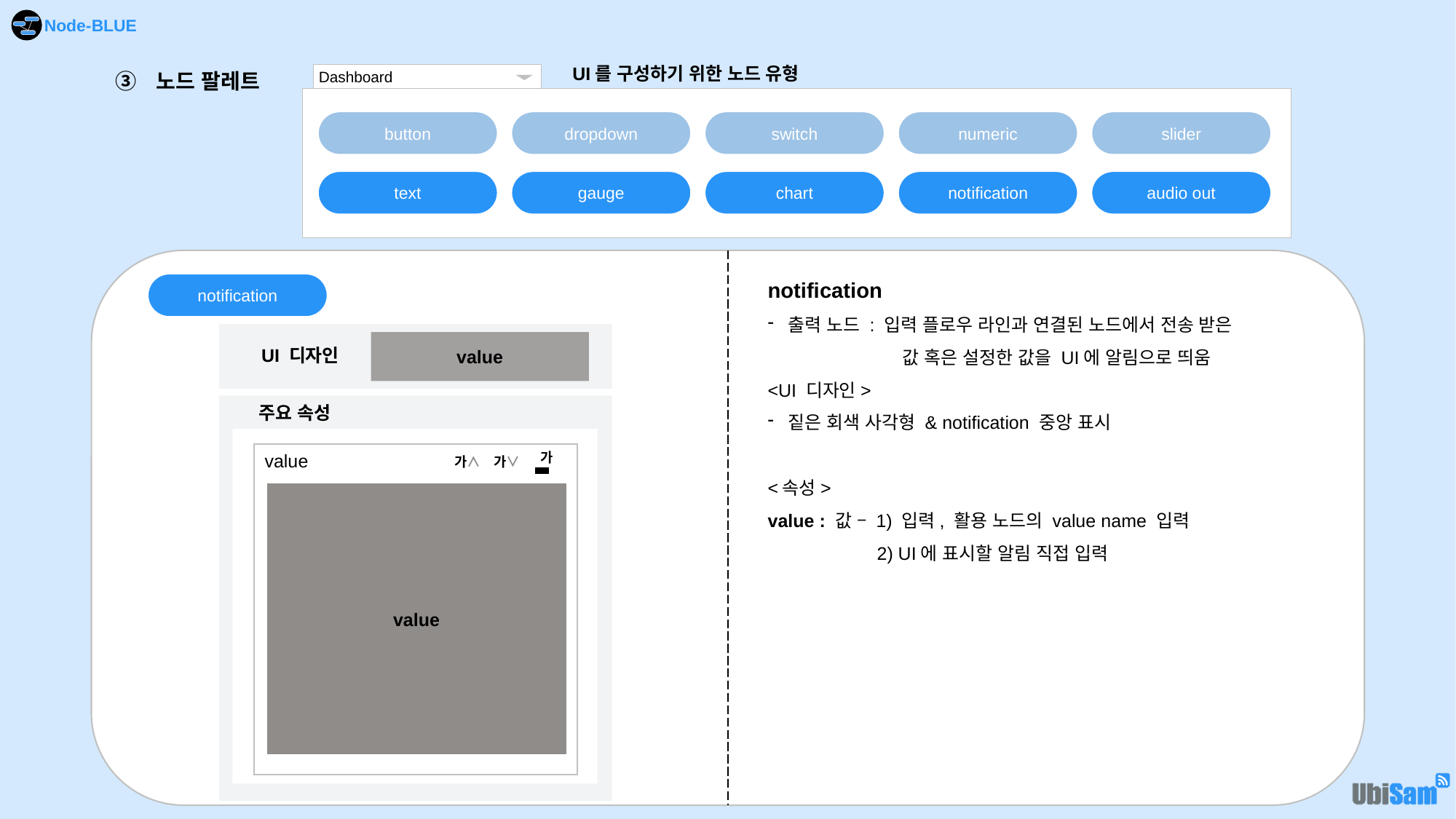

UI를 구성하기 위한 노드 유형
노드 팔레트
Dashboard

button
dropdown
switch
numeric
slider
text
gauge
chart
notification
audio out
notification
출력 노드 : 입력 플로우 라인과 연결된 노드에서 전송 받은
	 값 혹은 설정한 값을 UI에 알림으로 띄움
<UI 디자인>
짙은 회색 사각형 & notification 중앙 표시

<속성>
value : 값 – 1) 입력, 활용 노드의 value name 입력
	2) UI에 표시할 알림 직접 입력

notification

UI 디자인

주요 속성

value
value
가

가∧
가∨
value